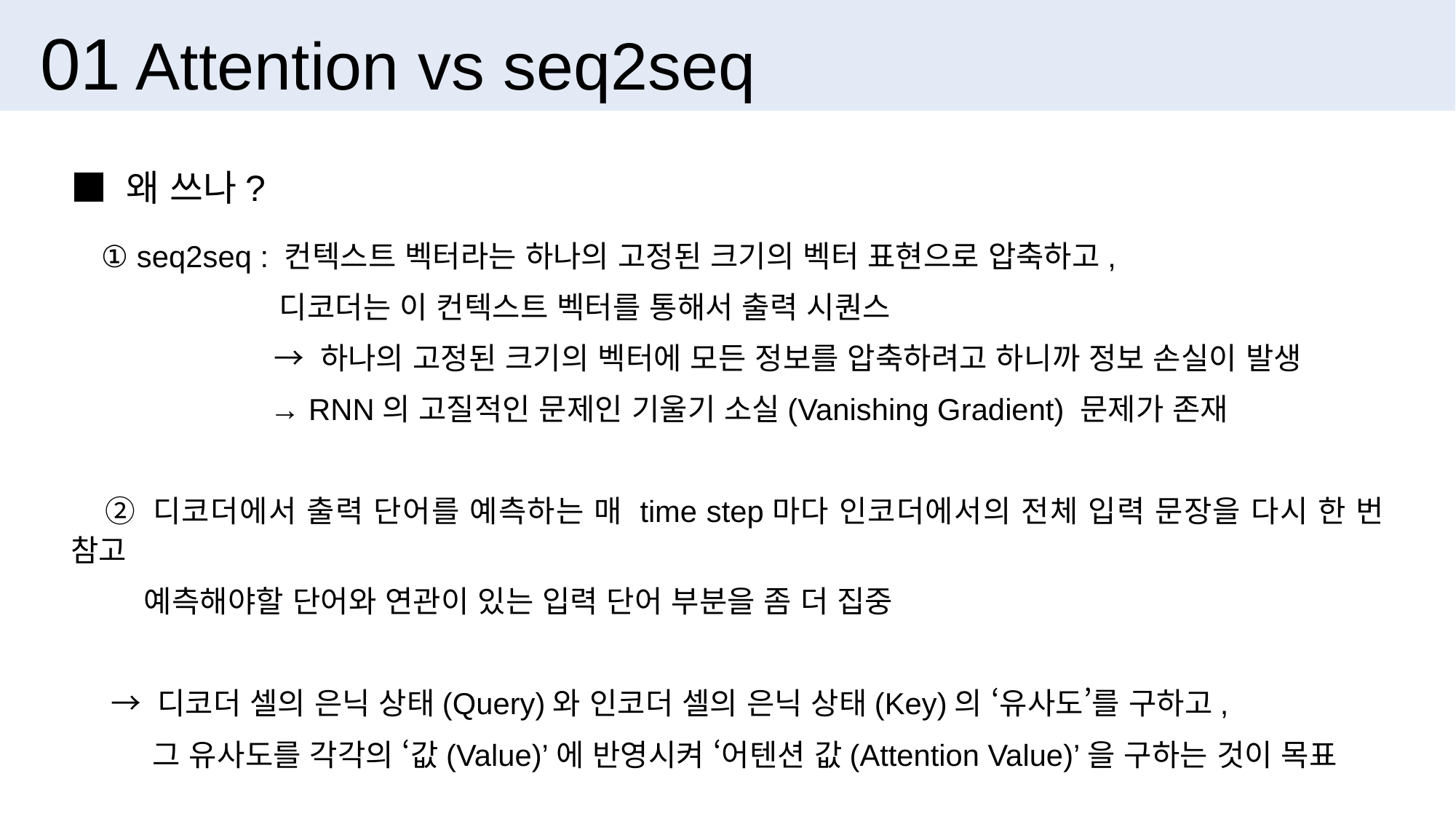

01 Attention vs seq2seq
■ 왜 쓰나?

① seq2seq : 컨텍스트 벡터라는 하나의 고정된 크기의 벡터 표현으로 압축하고,
                    디코더는 이 컨텍스트 벡터를 통해서 출력 시퀀스
                      → 하나의 고정된 크기의 벡터에 모든 정보를 압축하려고 하니까 정보 손실이 발생
                      → RNN의 고질적인 문제인 기울기 소실(Vanishing Gradient) 문제가 존재

  ② 디코더에서 출력 단어를 예측하는 매 time step마다 인코더에서의 전체 입력 문장을 다시 한 번 참고
      예측해야할 단어와 연관이 있는 입력 단어 부분을 좀 더 집중

   → 디코더 셀의 은닉 상태(Query)와 인코더 셀의 은닉 상태(Key)의 ‘유사도’를 구하고,
       그 유사도를 각각의 ‘값(Value)’에 반영시켜 ‘어텐션 값(Attention Value)’을 구하는 것이 목표